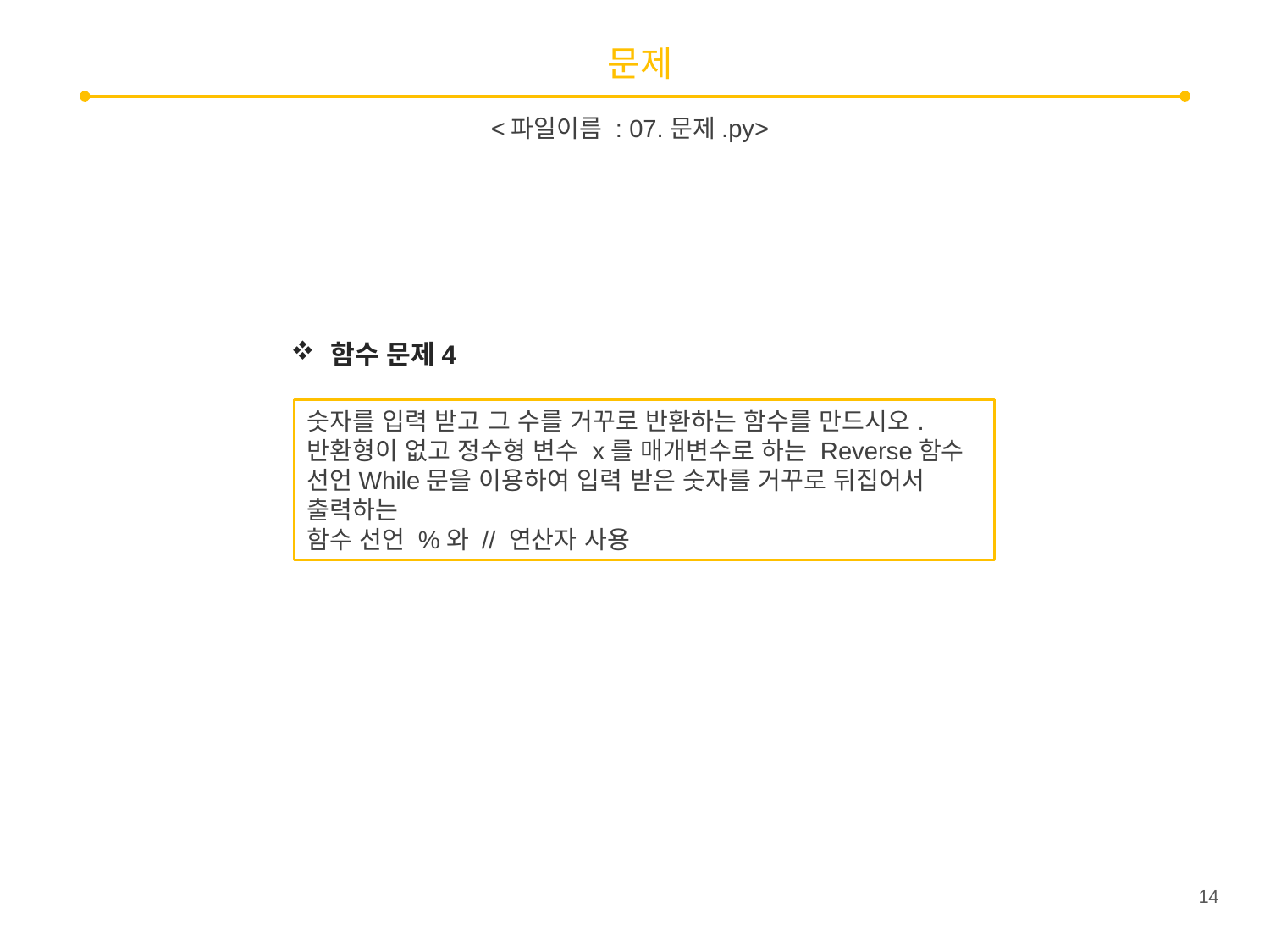

# 문제
<파일이름 : 07.문제.py>
함수 문제4
숫자를 입력 받고 그 수를 거꾸로 반환하는 함수를 만드시오.
반환형이 없고 정수형 변수 x를 매개변수로 하는 Reverse함수 선언While문을 이용하여 입력 받은 숫자를 거꾸로 뒤집어서 출력하는
함수 선언 %와 // 연산자 사용